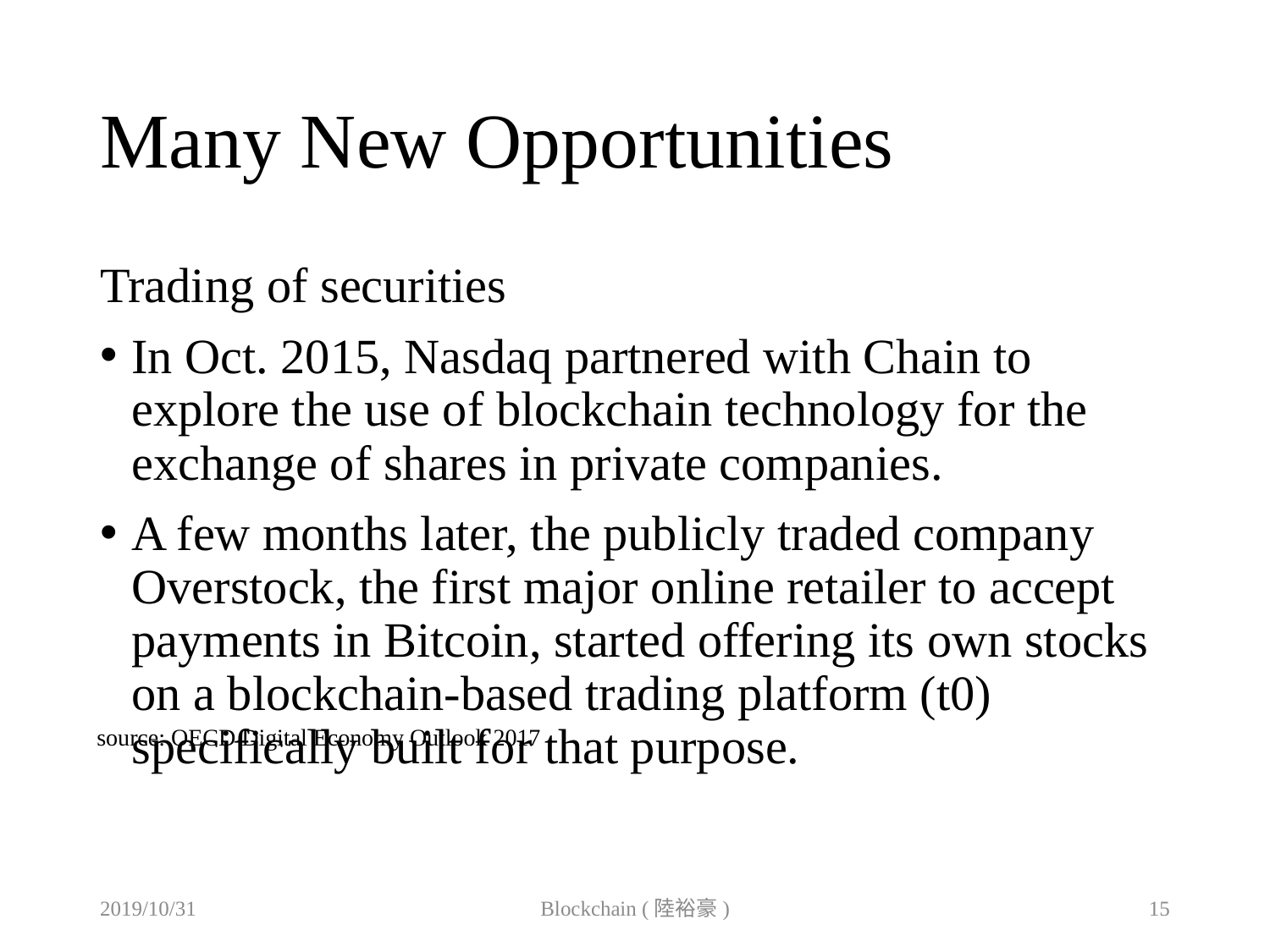

# Many New Opportunities
Trading of securities
In Oct. 2015, Nasdaq partnered with Chain to explore the use of blockchain technology for the exchange of shares in private companies.
A few months later, the publicly traded company Overstock, the first major online retailer to accept payments in Bitcoin, started offering its own stocks on a blockchain-based trading platform (t0) specifically built for that purpose.
source: OECD Digital Economy Outlook 2017
2019/10/31
Blockchain (陸裕豪)
15